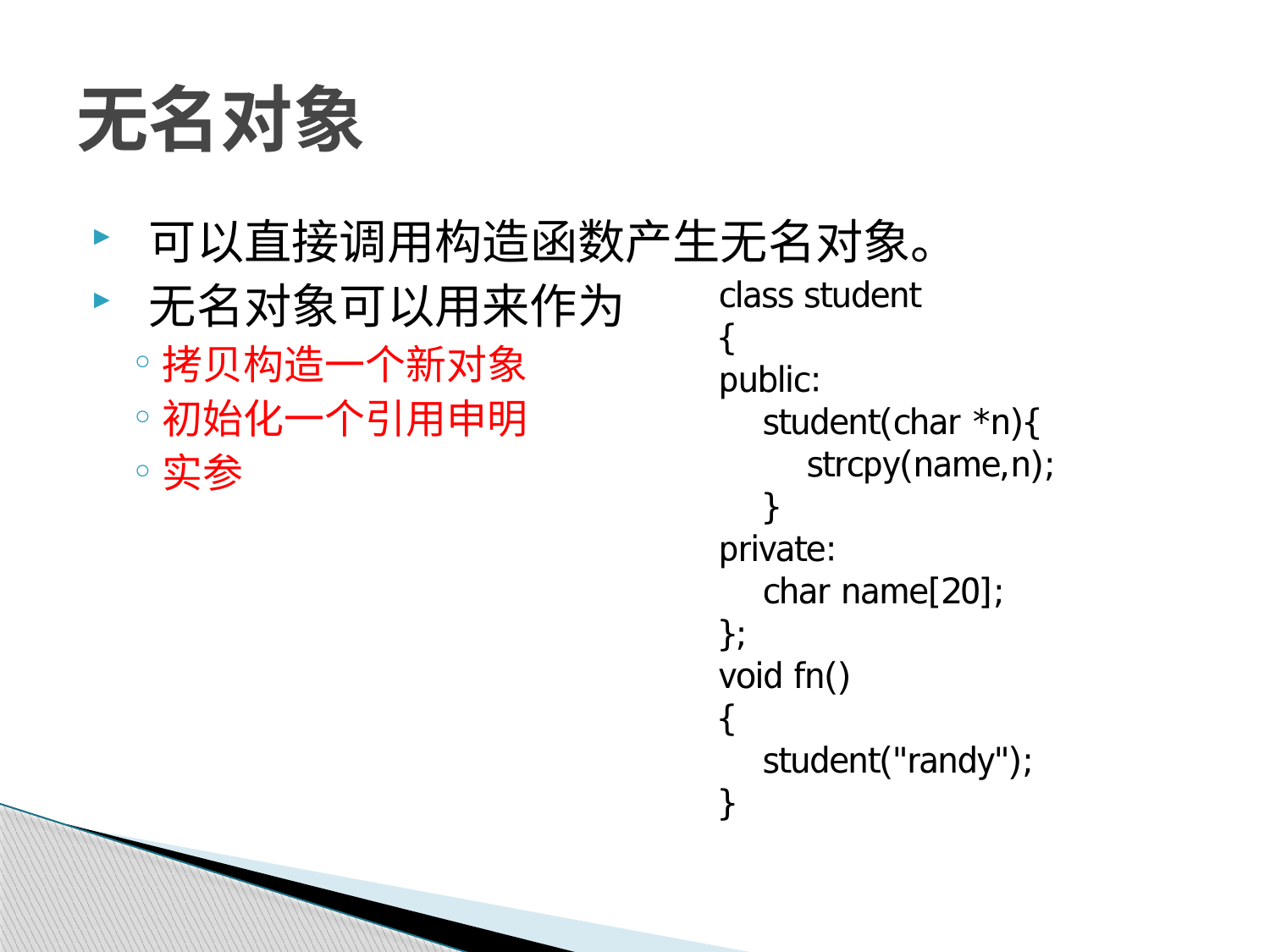

# 无名对象
 可以直接调用构造函数产生无名对象。
 无名对象可以用来作为
拷贝构造一个新对象
初始化一个引用申明
实参

class student
{
public:
    student(char *n){
        strcpy(name,n);
    }
private:
    char name[20];
};
void fn()
{
    student("randy");
}